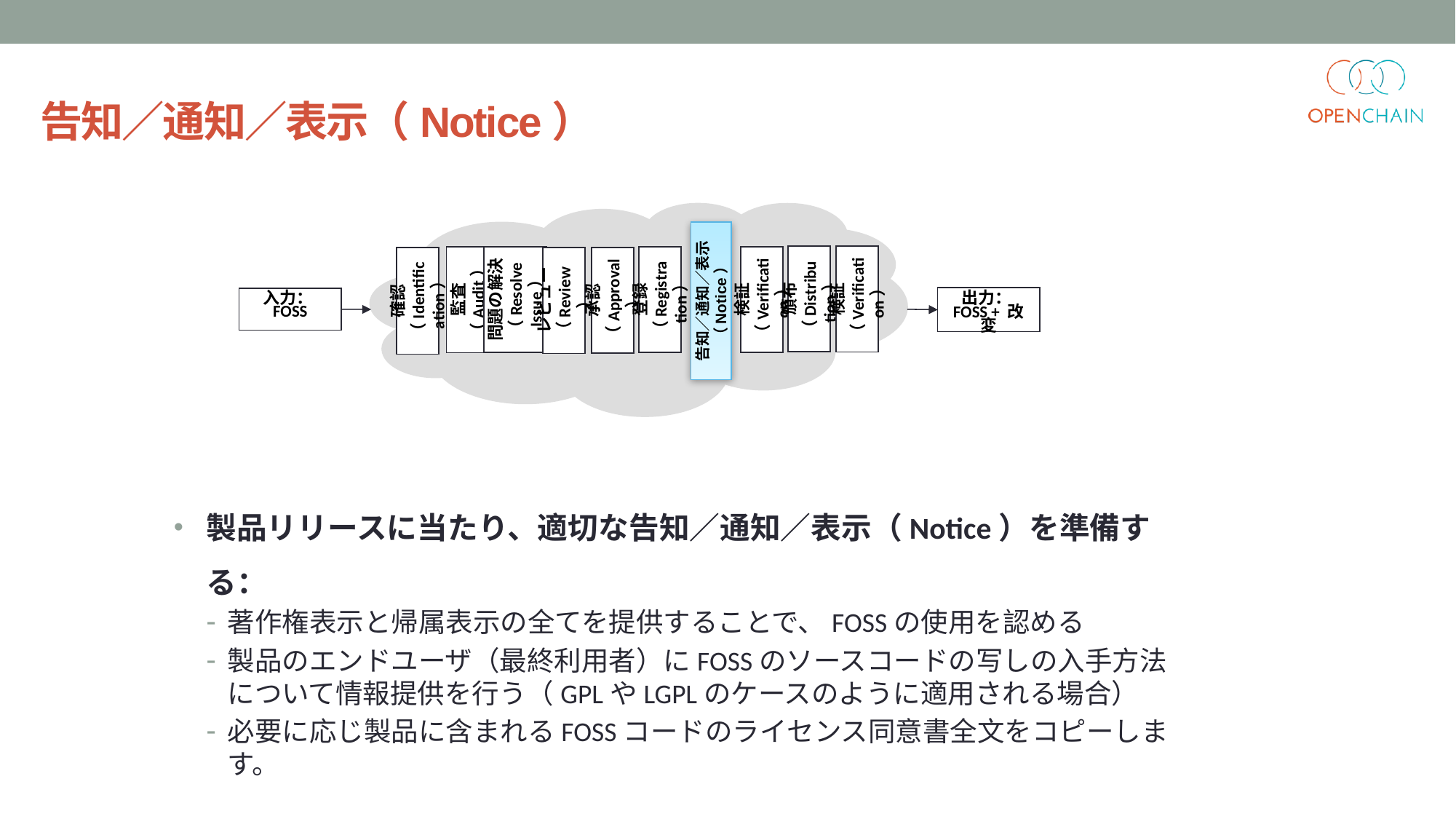

告知／通知／表示（Notice）

告知／通知／表示（Notice）
頒布（Distribution）
検証（Verification）
問題の解決（Resolve Issue）
登録（Registration）
検証（Verification）
監査（Audit）
承認（Approval）
確認（Identification）
レビュー（Review）
入力：
FOSS
出力：
FOSS + 改変
製品リリースに当たり、適切な告知／通知／表示（Notice）を準備する：
著作権表示と帰属表示の全てを提供することで、FOSSの使用を認める
製品のエンドユーザ（最終利用者）にFOSSのソースコードの写しの入手方法について情報提供を行う（GPLやLGPLのケースのように適用される場合）
必要に応じ製品に含まれるFOSSコードのライセンス同意書全文をコピーします。